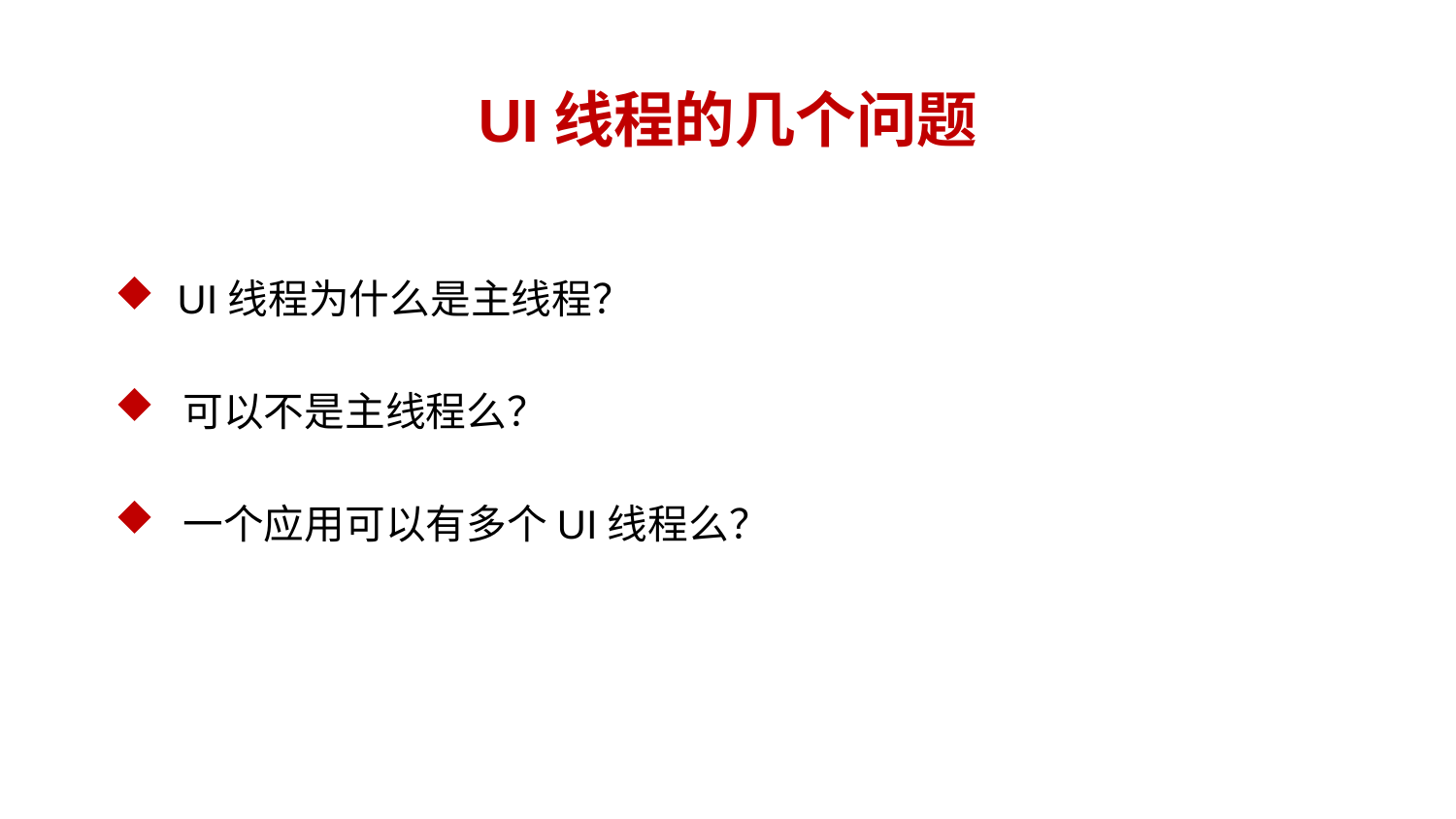

# UI线程的几个问题
  UI线程为什么是主线程？
  可以不是主线程么？
  一个应用可以有多个UI线程么？